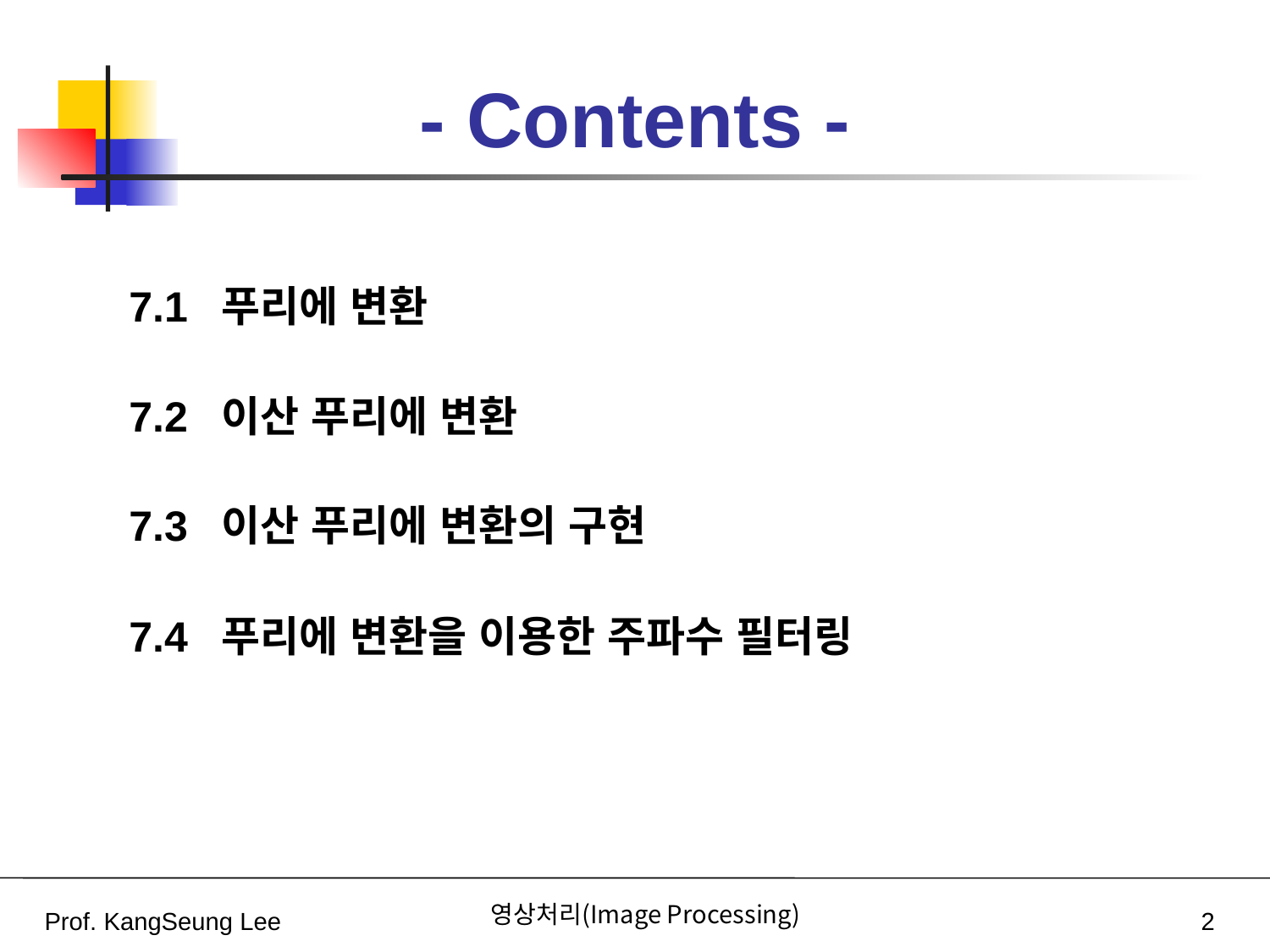

# - Contents -
7.1  푸리에 변환
7.2  이산 푸리에 변환
7.3  이산 푸리에 변환의 구현
7.4  푸리에 변환을 이용한 주파수 필터링
Prof. KangSeung Lee
영상처리(Image Processing)
2